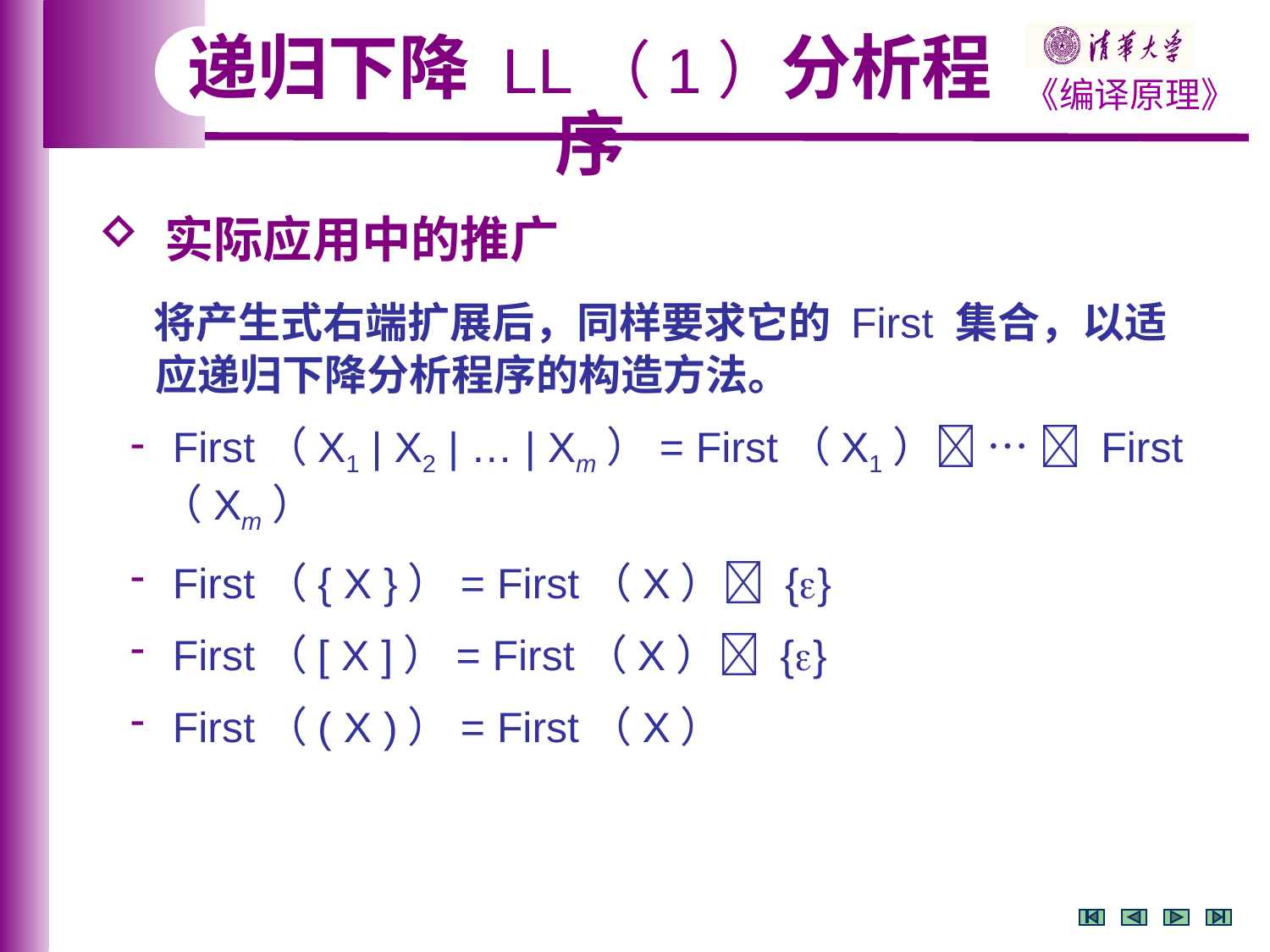

递归下降 LL（1）分析程序
 实际应用中的推广

    将产生式右端扩展后，同样要求它的 First 集合，以适
     应递归下降分析程序的构造方法。

 First（X1 | X2 | … | Xm）= First（X1）∪ … ∪ First（Xm）

 First（{ X }）= First（X）∪ {ε}

 First（[ X ]）= First（X）∪ {ε}

 First（( X )）= First（X）